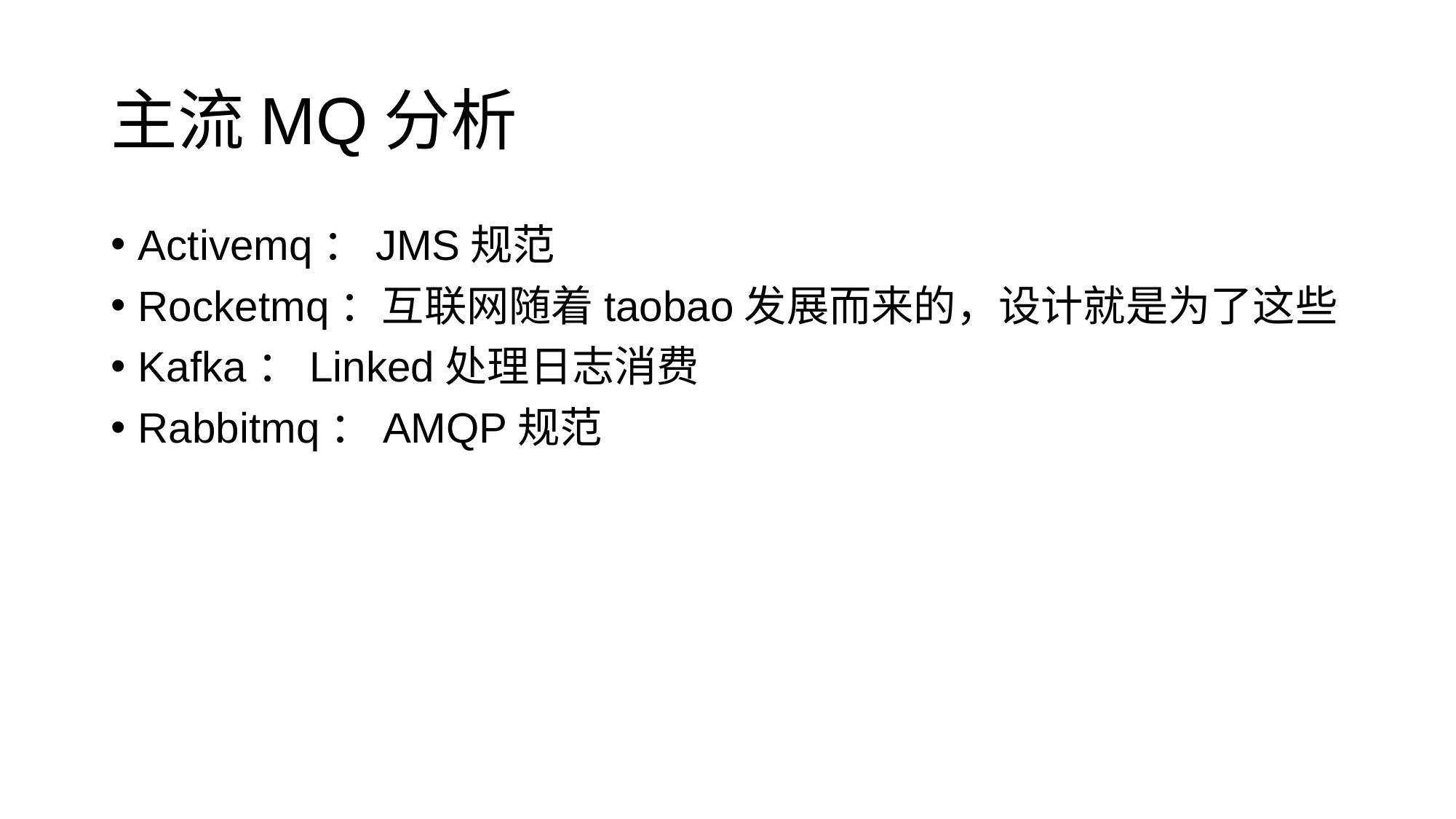

# 主流MQ分析
Activemq：JMS规范
Rocketmq：互联网随着taobao发展而来的，设计就是为了这些
Kafka：Linked处理日志消费
Rabbitmq：AMQP规范